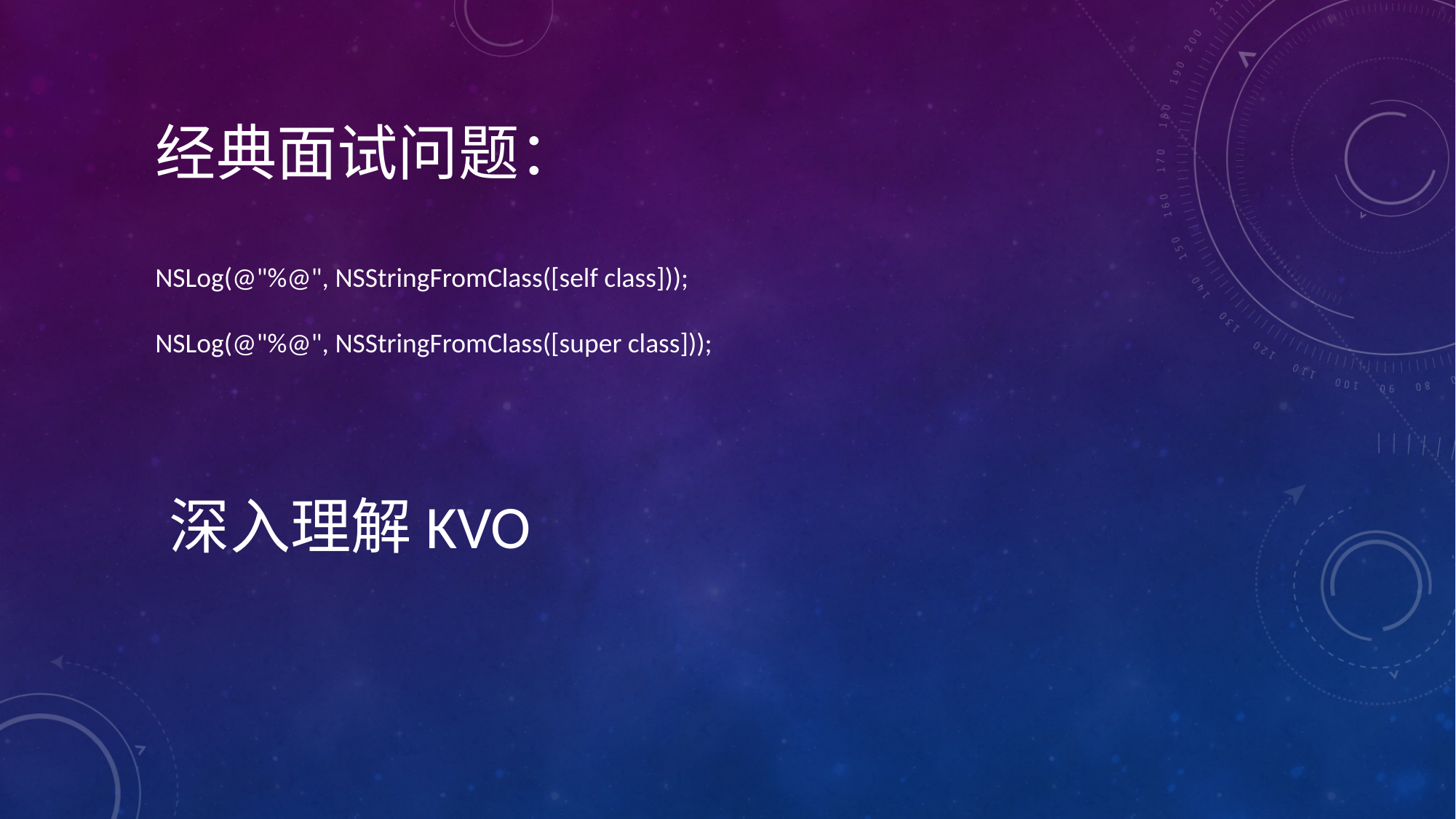

经典面试问题：

      NSLog(@"%@", NSStringFromClass([self class]));

      NSLog(@"%@", NSStringFromClass([super class]));
深入理解KVO